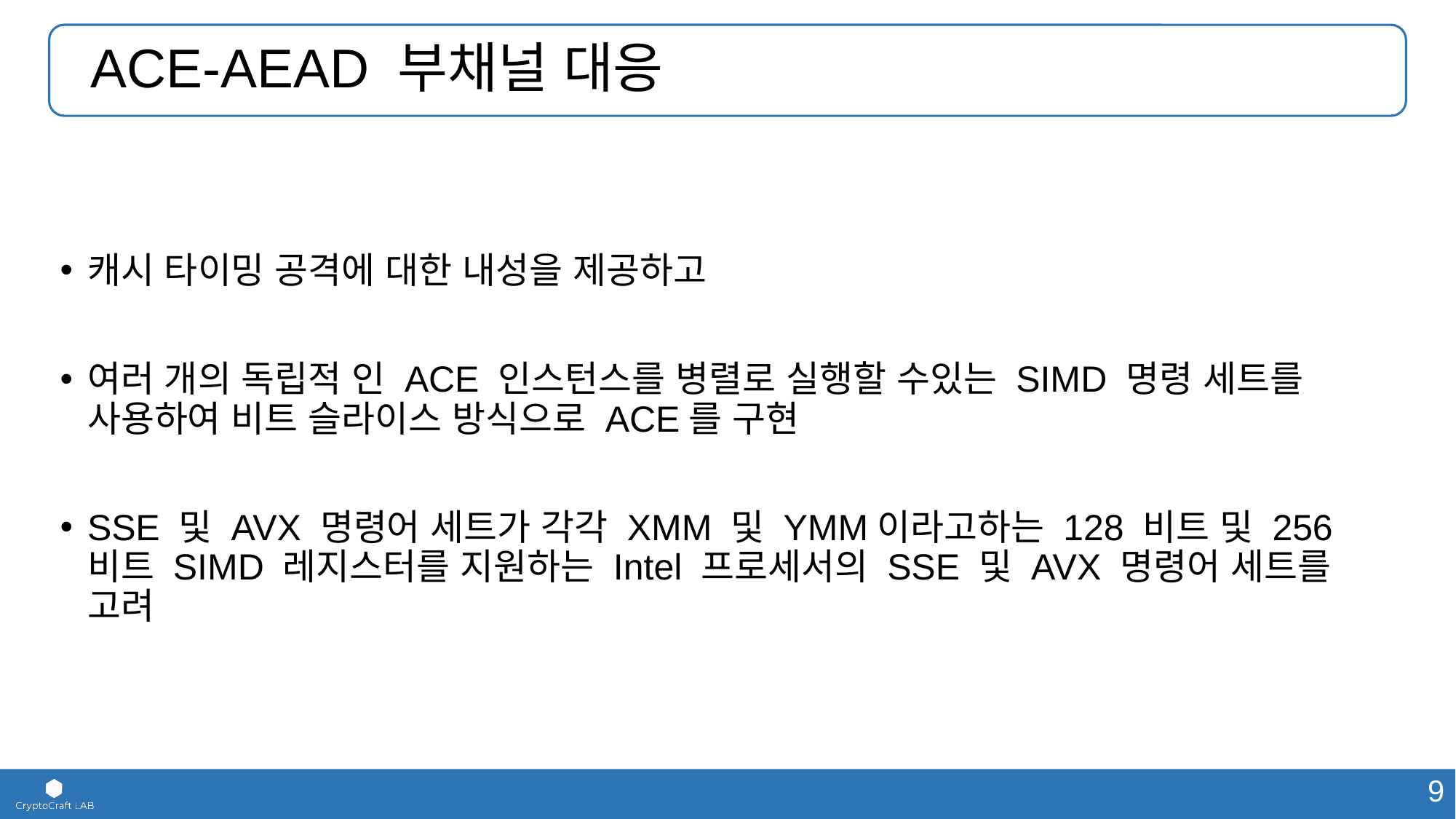

# ACE-AEAD 부채널 대응
캐시 타이밍 공격에 대한 내성을 제공하고

여러 개의 독립적 인 ACE 인스턴스를 병렬로 실행할 수있는 SIMD 명령 세트를 사용하여 비트 슬라이스 방식으로 ACE를 구현

SSE 및 AVX 명령어 세트가 각각 XMM 및 YMM이라고하는 128 비트 및 256 비트 SIMD 레지스터를 지원하는 Intel 프로세서의 SSE 및 AVX 명령어 세트를 고려